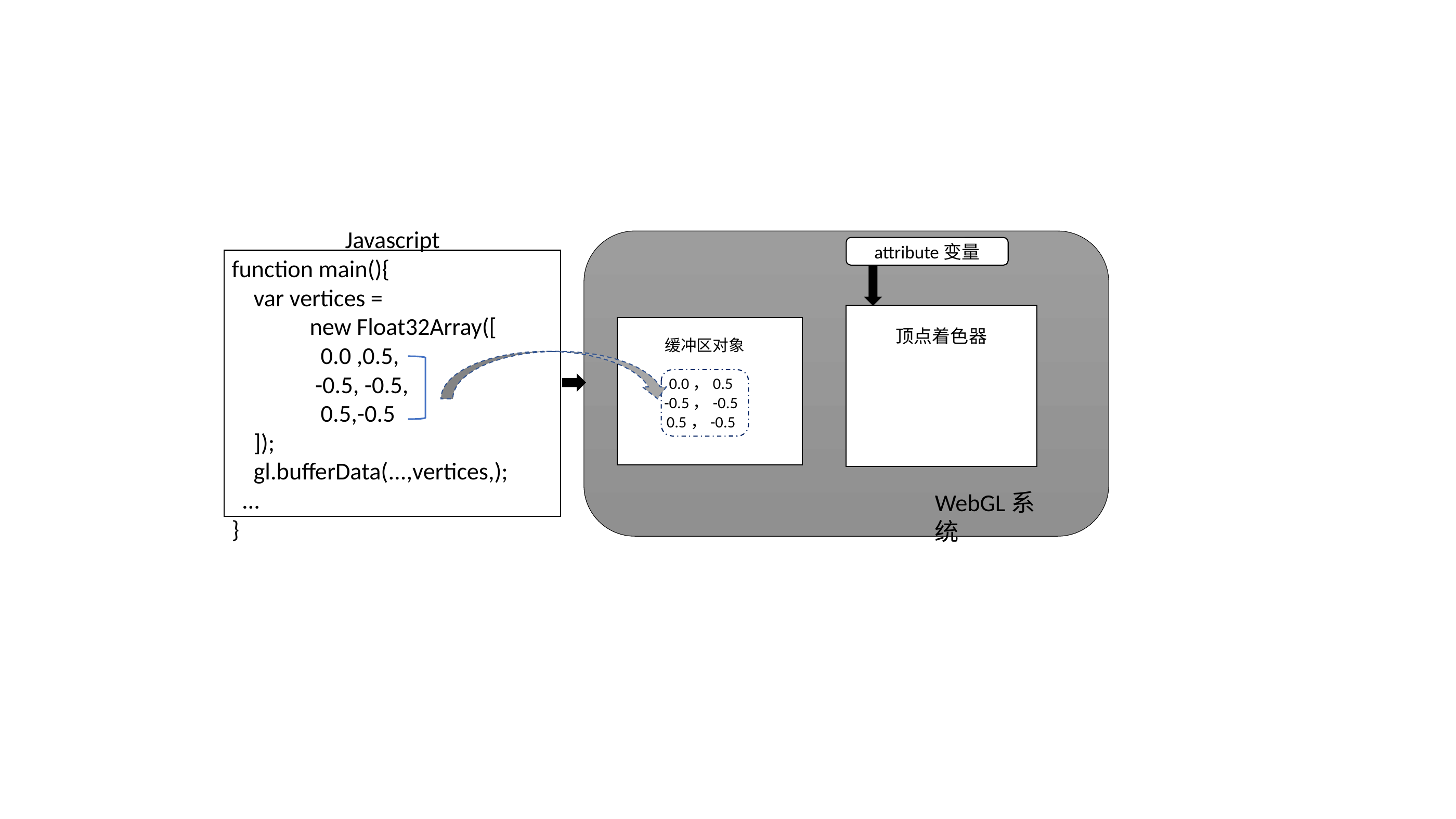

attribute变量
Javascript
function main(){
    var vertices =
	new Float32Array([
	  0.0 ,0.5,
	 -0.5, -0.5,
	  0.5,-0.5
    ]);
    gl.bufferData(...,vertices,);
  …
}

顶点着色器

   缓冲区对象

0.0，0.5
-0.5，-0.5
0.5，-0.5

WebGL系统